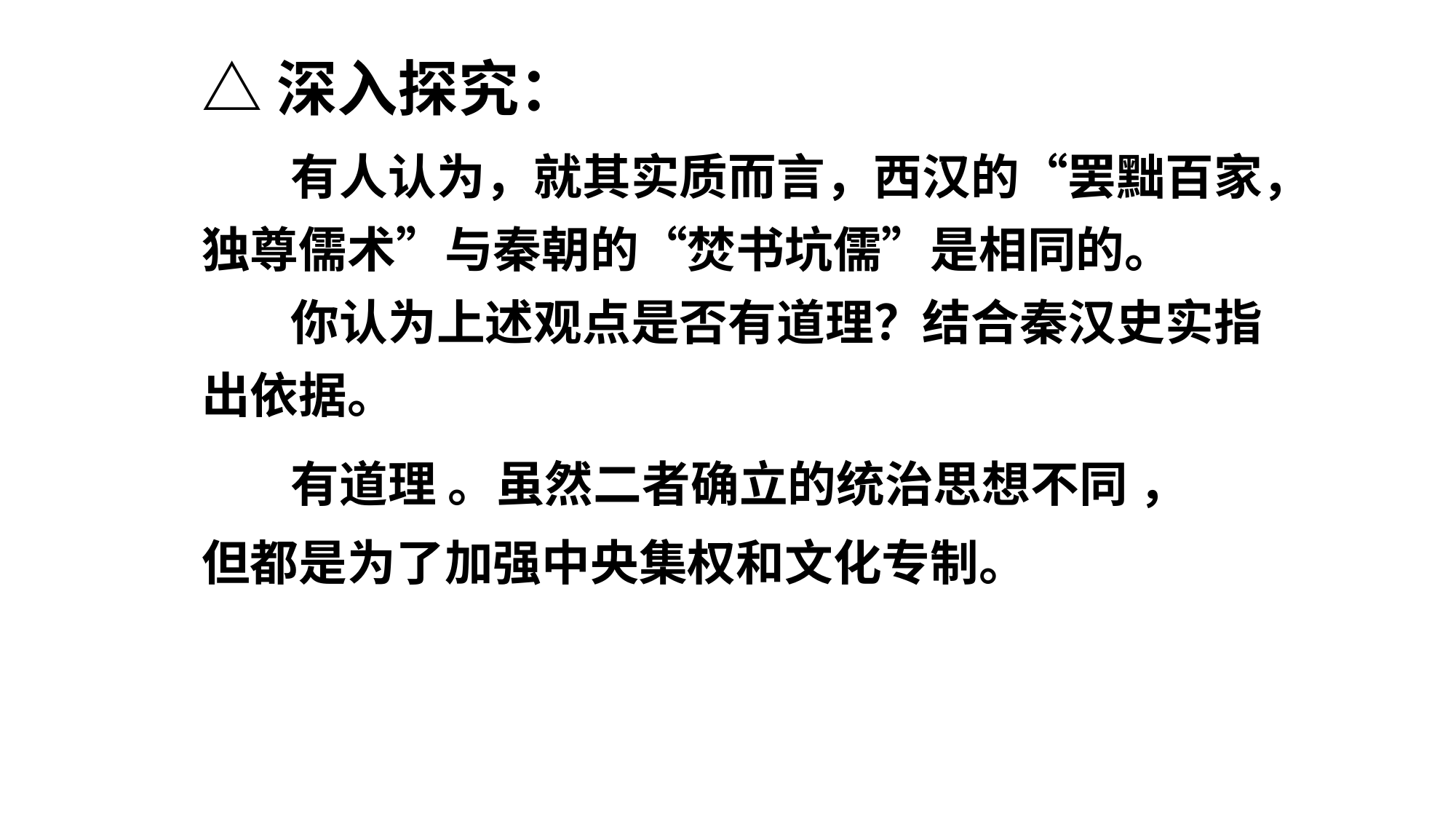

△深入探究：
       有人认为，就其实质而言，西汉的“罢黜百家，独尊儒术”与秦朝的“焚书坑儒”是相同的。
       你认为上述观点是否有道理？结合秦汉史实指出依据。
       有道理 。虽然二者确立的统治思想不同 ，
但都是为了加强中央集权和文化专制。